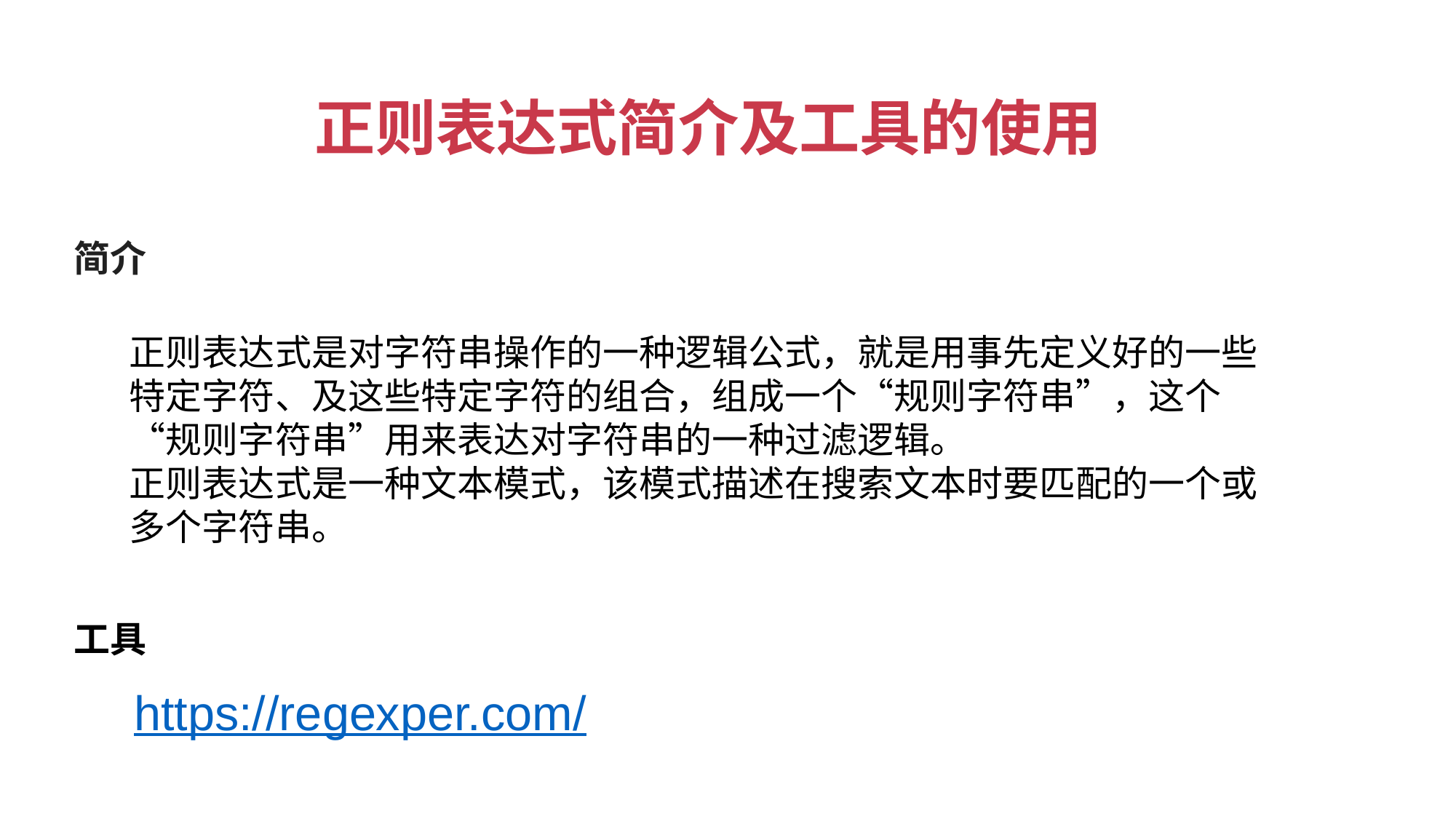

# 正则表达式简介及工具的使用
简介
正则表达式是对字符串操作的一种逻辑公式，就是用事先定义好的一些特定字符、及这些特定字符的组合，组成一个“规则字符串”，这个“规则字符串”用来表达对字符串的一种过滤逻辑。
正则表达式是一种文本模式，该模式描述在搜索文本时要匹配的一个或多个字符串。
工具
https://regexper.com/